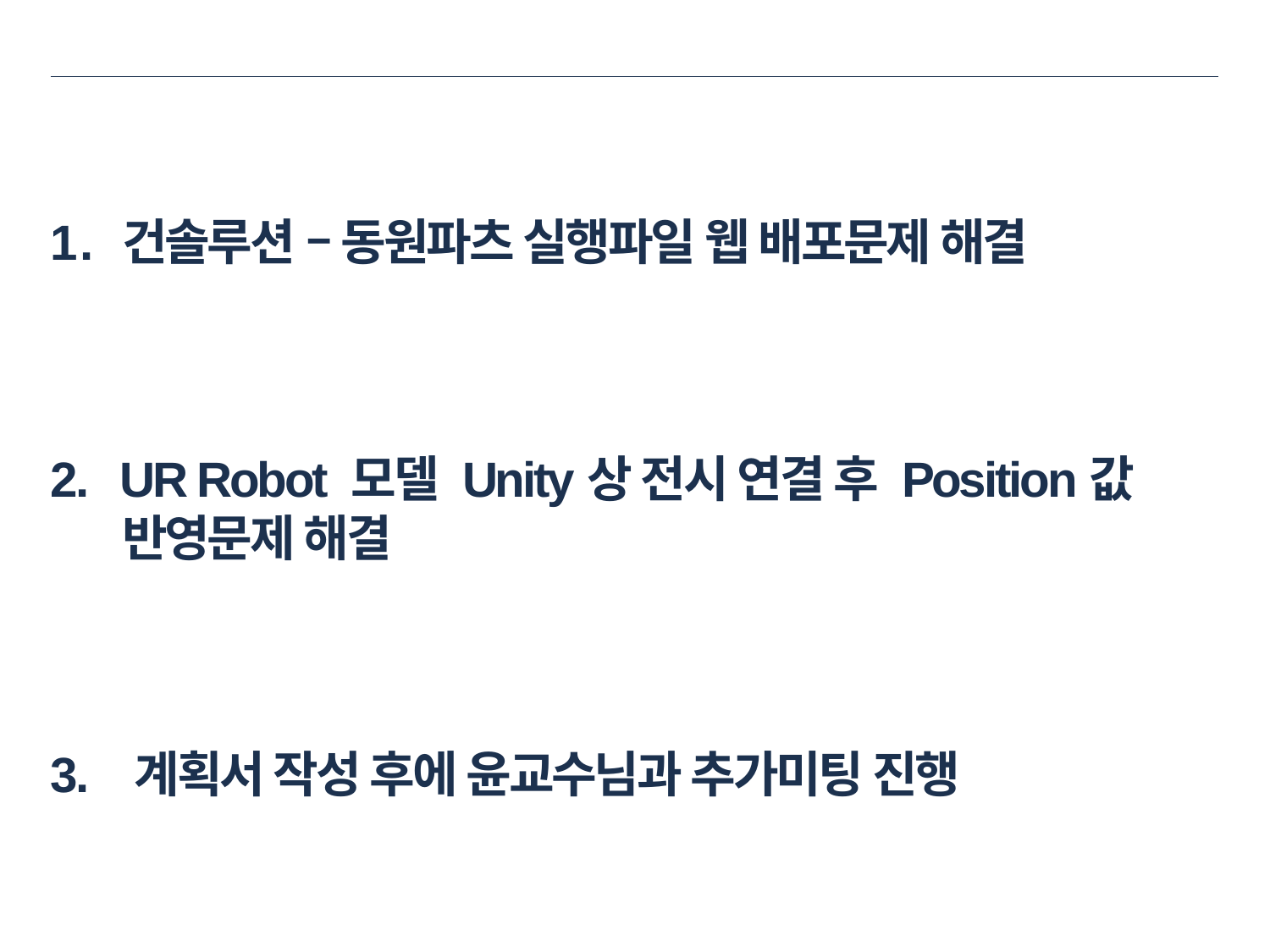

건솔루션 – 동원파츠 실행파일 웹 배포문제 해결

2.   UR Robot 모델 Unity상 전시 연결 후 Position값 반영문제 해결

3.   계획서 작성 후에 윤교수님과 추가미팅 진행